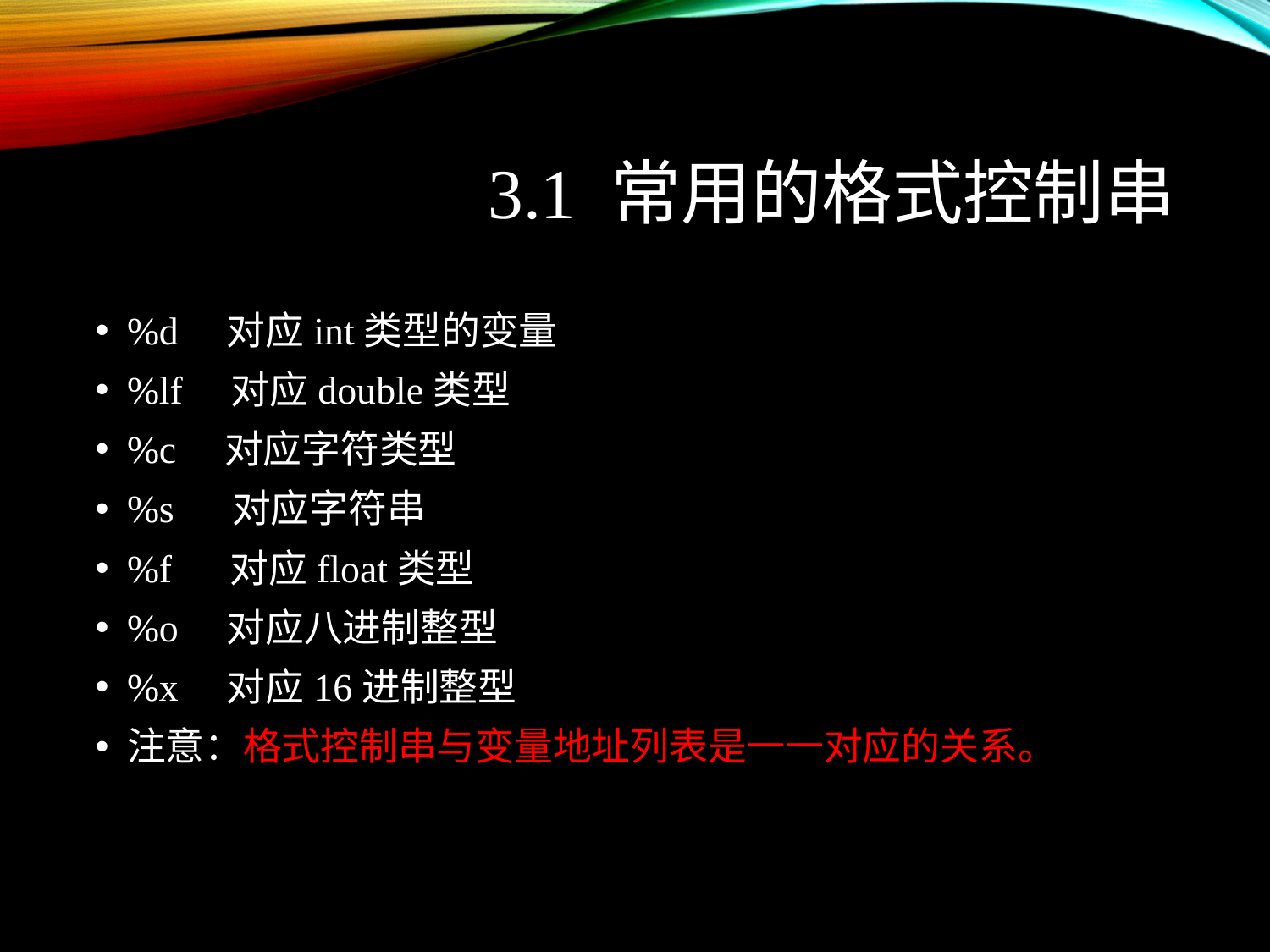

# 3.1 常用的格式控制串
%d    对应int类型的变量
%lf    对应double类型
%c    对应字符类型
%s     对应字符串
%f     对应float类型
%o    对应八进制整型
%x    对应16进制整型
注意：格式控制串与变量地址列表是一一对应的关系。